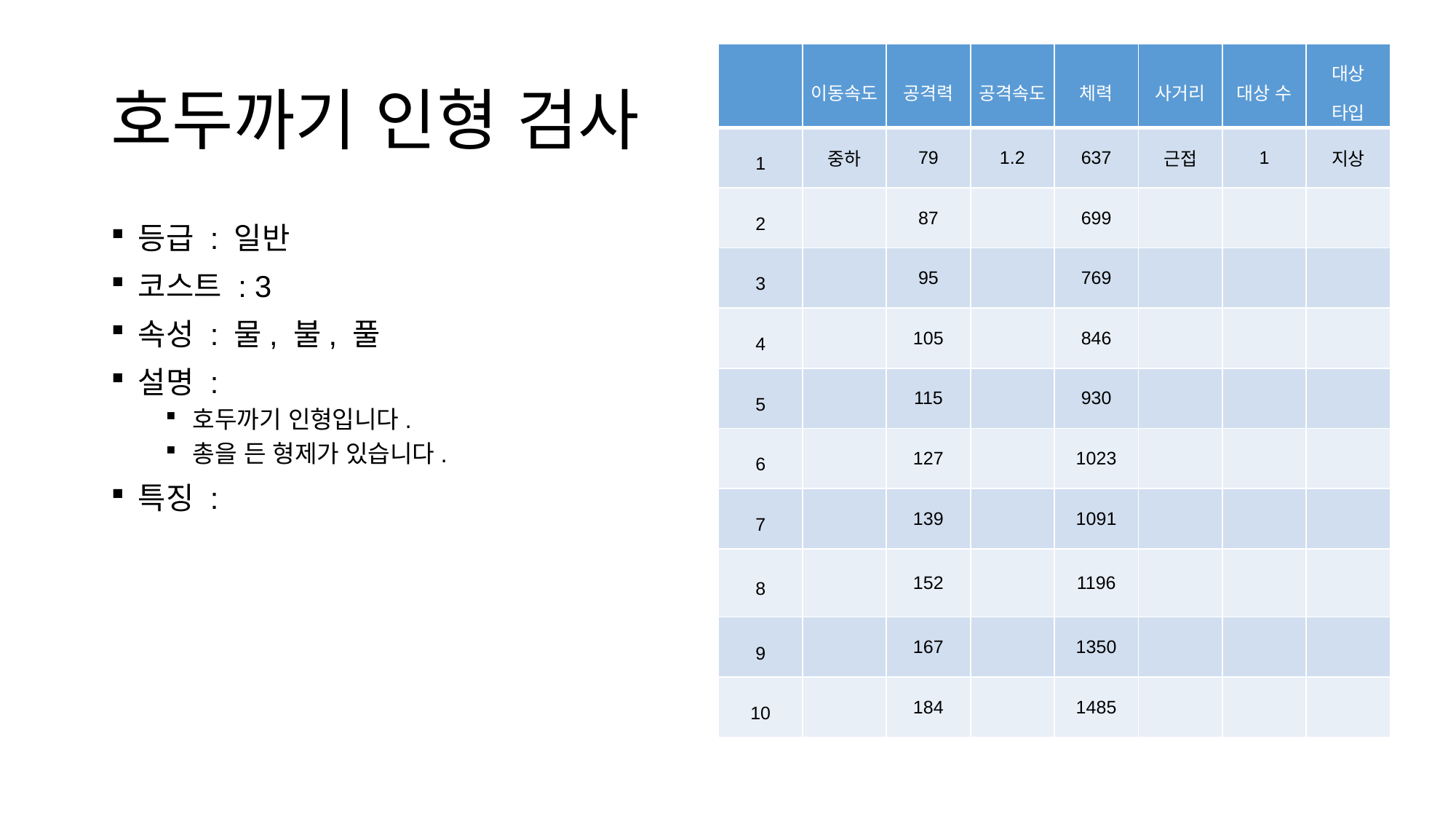

# 호두까기 인형 검사
|  | 이동속도 | 공격력 | 공격속도 | 체력 | 사거리 | 대상 수 | 대상 타입 |
| --- | --- | --- | --- | --- | --- | --- | --- |
| 1 | 중하 | 79 | 1.2 | 637 | 근접 | 1 | 지상 |
| 2 |  | 87 |  | 699 |  |  |  |
| 3 |  | 95 |  | 769 |  |  |  |
| 4 |  | 105 |  | 846 |  |  |  |
| 5 |  | 115 |  | 930 |  |  |  |
| 6 |  | 127 |  | 1023 |  |  |  |
| 7 |  | 139 |  | 1091 |  |  |  |
| 8 |  | 152 |  | 1196 |  |  |  |
| 9 |  | 167 |  | 1350 |  |  |  |
| 10 |  | 184 |  | 1485 |  |  |  |
등급 : 일반
코스트 : 3
속성 : 물, 불, 풀
설명 :
호두까기 인형입니다.
총을 든 형제가 있습니다.
특징 :